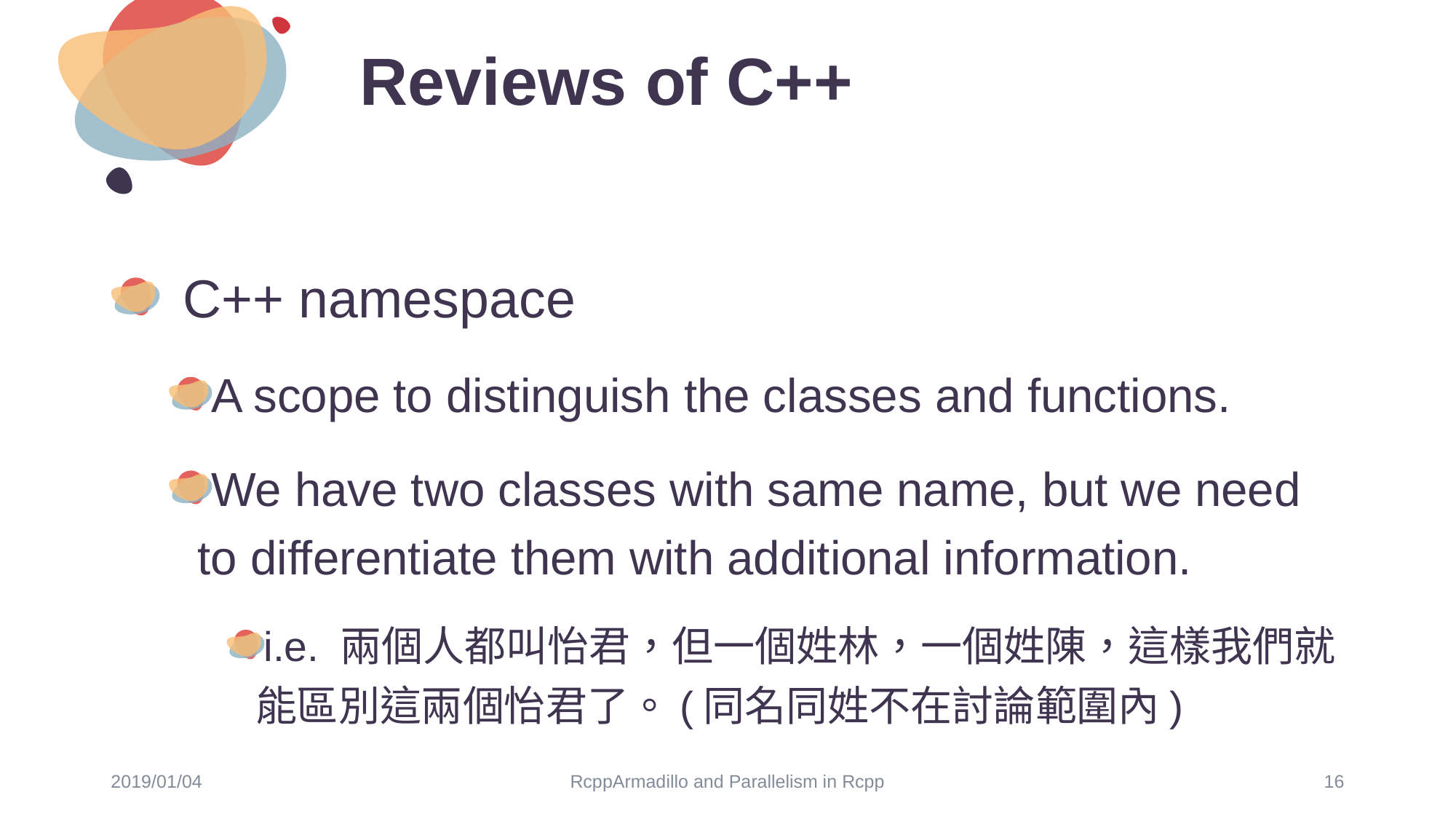

# Reviews of C++

C++ namespace
A scope to distinguish the classes and functions.
We have two classes with same name, but we need to differentiate them with additional information.
i.e. 兩個人都叫怡君，但一個姓林，一個姓陳，這樣我們就能區別這兩個怡君了。(同名同姓不在討論範圍內)
2019/01/04
RcppArmadillo and Parallelism in Rcpp
16